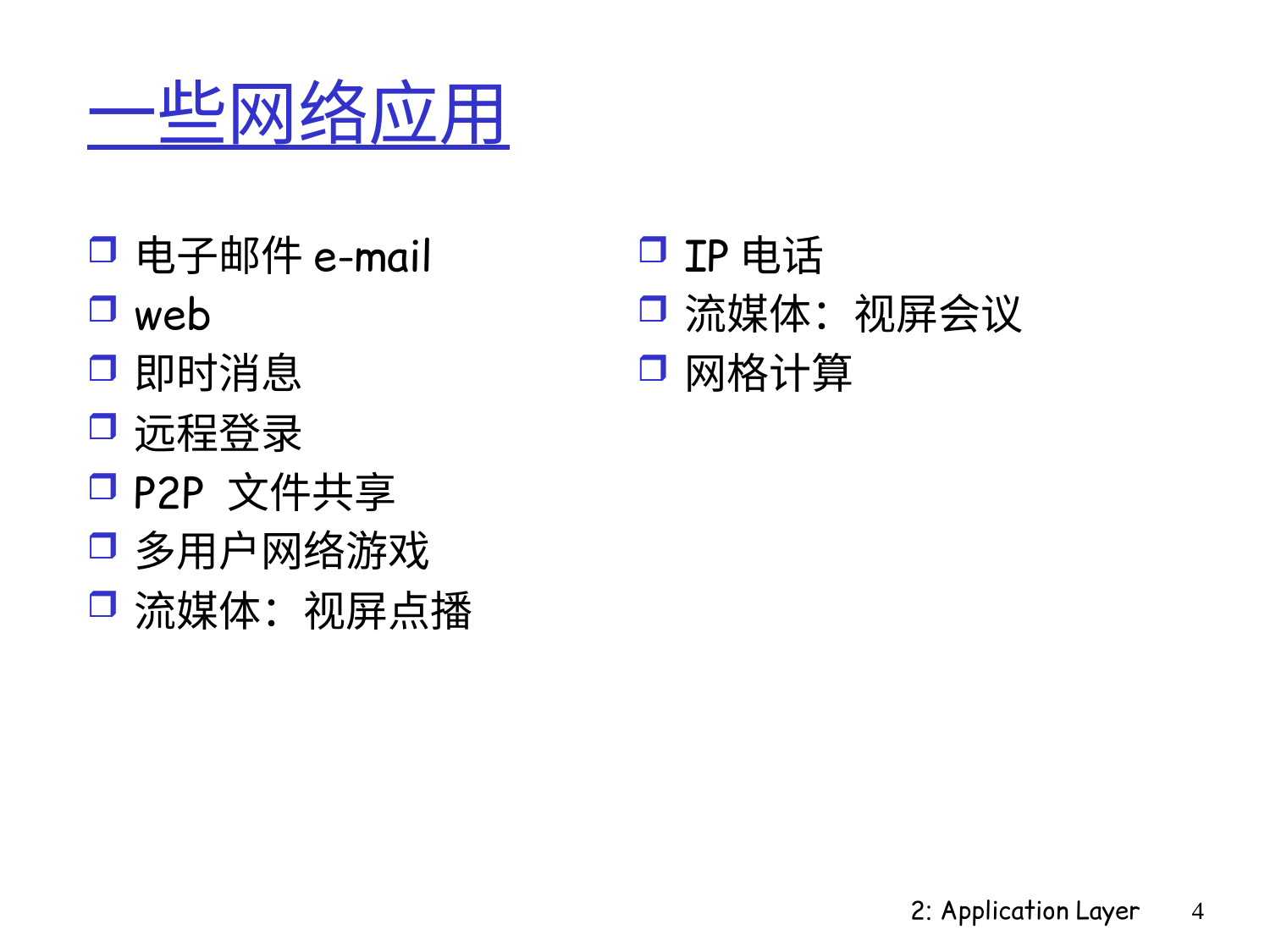

# 一些网络应用
电子邮件e-mail
web
即时消息
远程登录
P2P 文件共享
多用户网络游戏
流媒体：视屏点播

IP电话
流媒体：视屏会议
网格计算
2: Application Layer
4